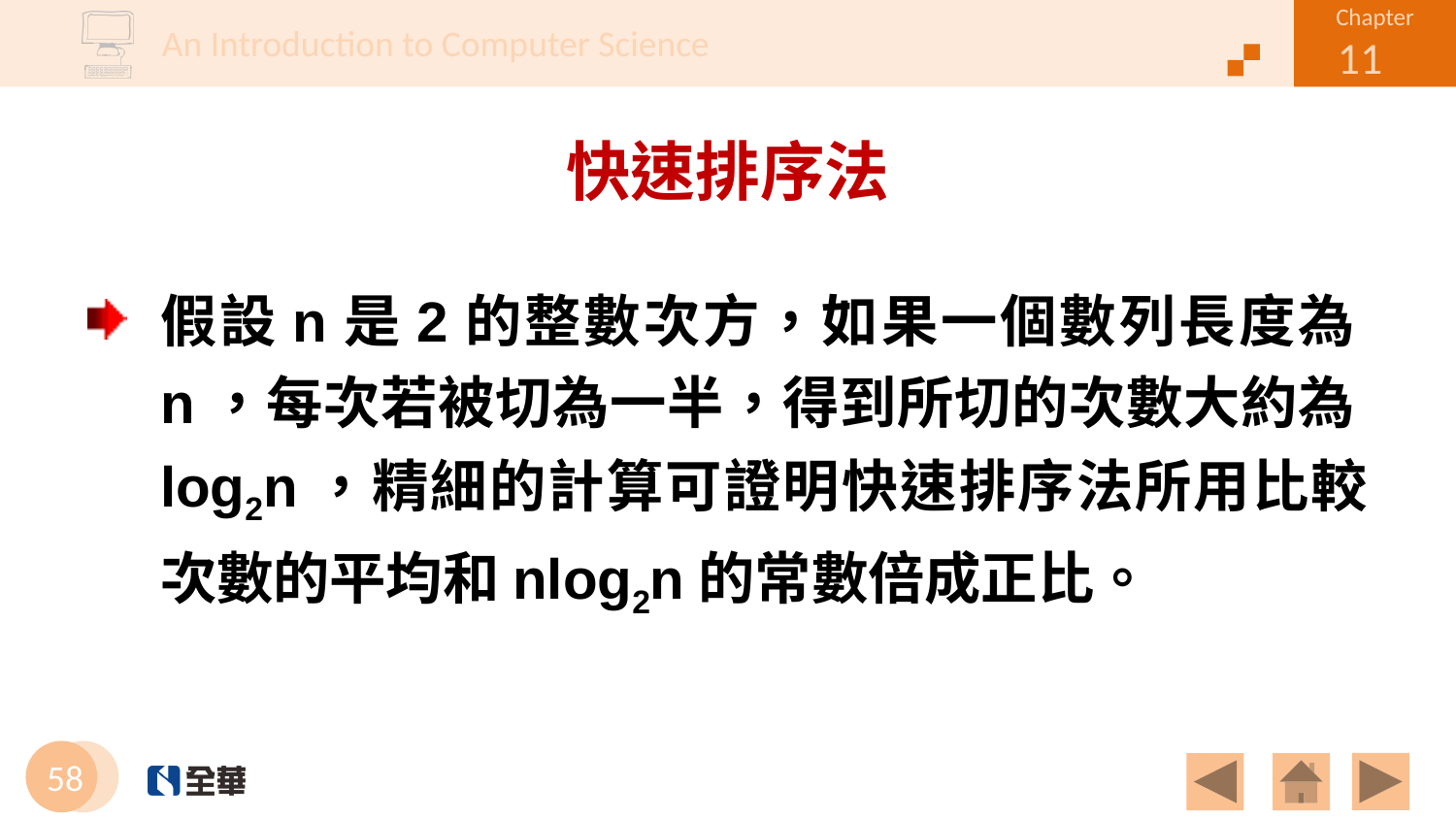

# 快速排序法
假設n是2的整數次方，如果一個數列長度為n，每次若被切為一半，得到所切的次數大約為log2n，精細的計算可證明快速排序法所用比較次數的平均和nlog2n的常數倍成正比。